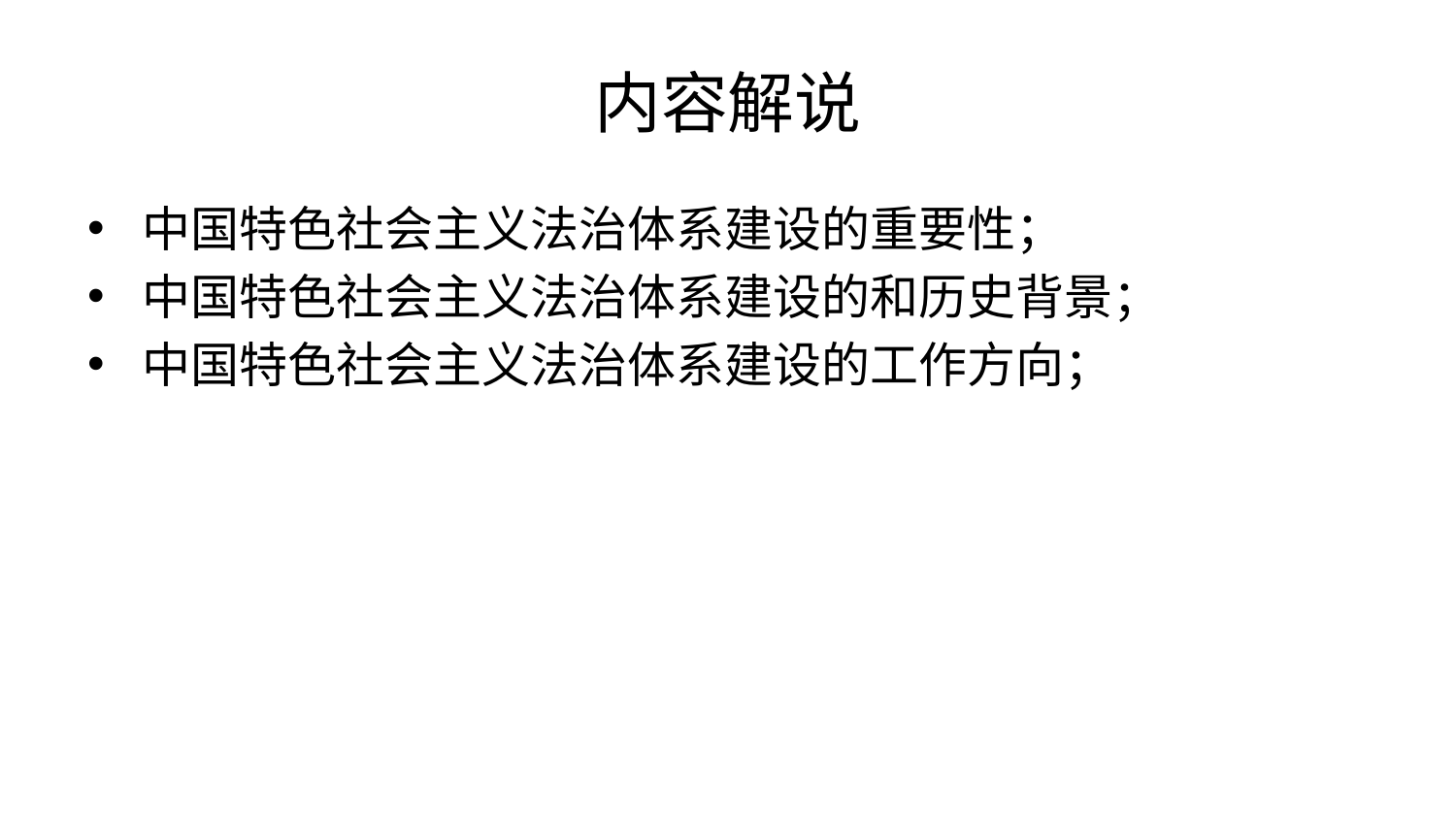

# 内容解说
中国特色社会主义法治体系建设的重要性；
中国特色社会主义法治体系建设的和历史背景；
中国特色社会主义法治体系建设的工作方向；